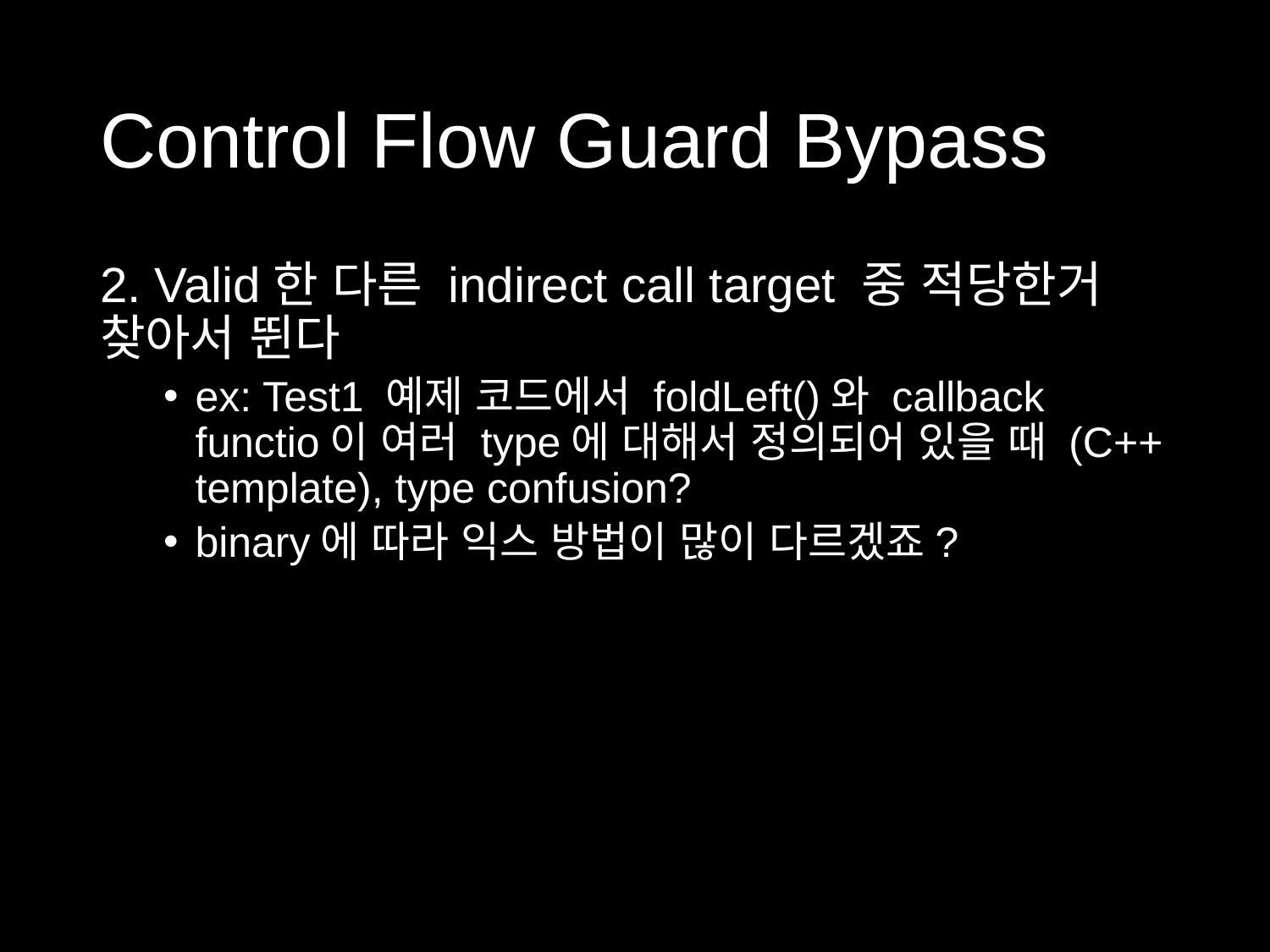

# Control Flow Guard Bypass
2. Valid한 다른 indirect call target 중 적당한거 찾아서 뛴다
ex: Test1 예제 코드에서 foldLeft()와 callback functio이 여러 type에 대해서 정의되어 있을 때 (C++ template), type confusion?
binary에 따라 익스 방법이 많이 다르겠죠?